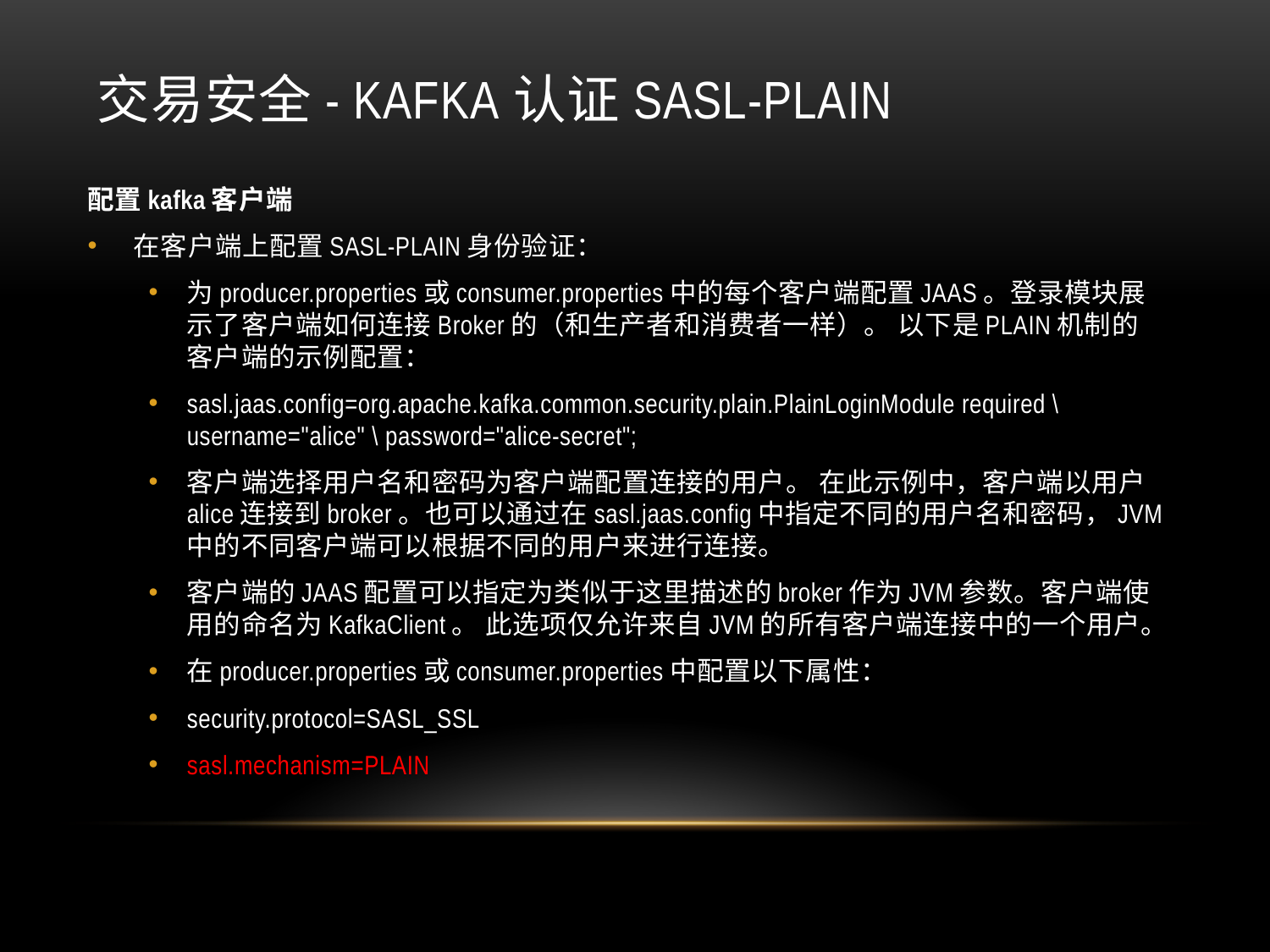

# 交易安全- kafka认证SASL-PLAIN
配置kafka客户端
在客户端上配置SASL-PLAIN身份验证：
为producer.properties或consumer.properties中的每个客户端配置JAAS。登录模块展示了客户端如何连接Broker的（和生产者和消费者一样）。 以下是PLAIN机制的客户端的示例配置：
sasl.jaas.config=org.apache.kafka.common.security.plain.PlainLoginModule required \ username="alice" \ password="alice-secret";
客户端选择用户名和密码为客户端配置连接的用户。 在此示例中，客户端以用户alice连接到broker。也可以通过在sasl.jaas.config中指定不同的用户名和密码，JVM中的不同客户端可以根据不同的用户来进行连接。
客户端的JAAS配置可以指定为类似于这里描述的broker作为JVM参数。客户端使用的命名为KafkaClient。 此选项仅允许来自JVM的所有客户端连接中的一个用户。
在producer.properties或consumer.properties中配置以下属性：
security.protocol=SASL_SSL
sasl.mechanism=PLAIN